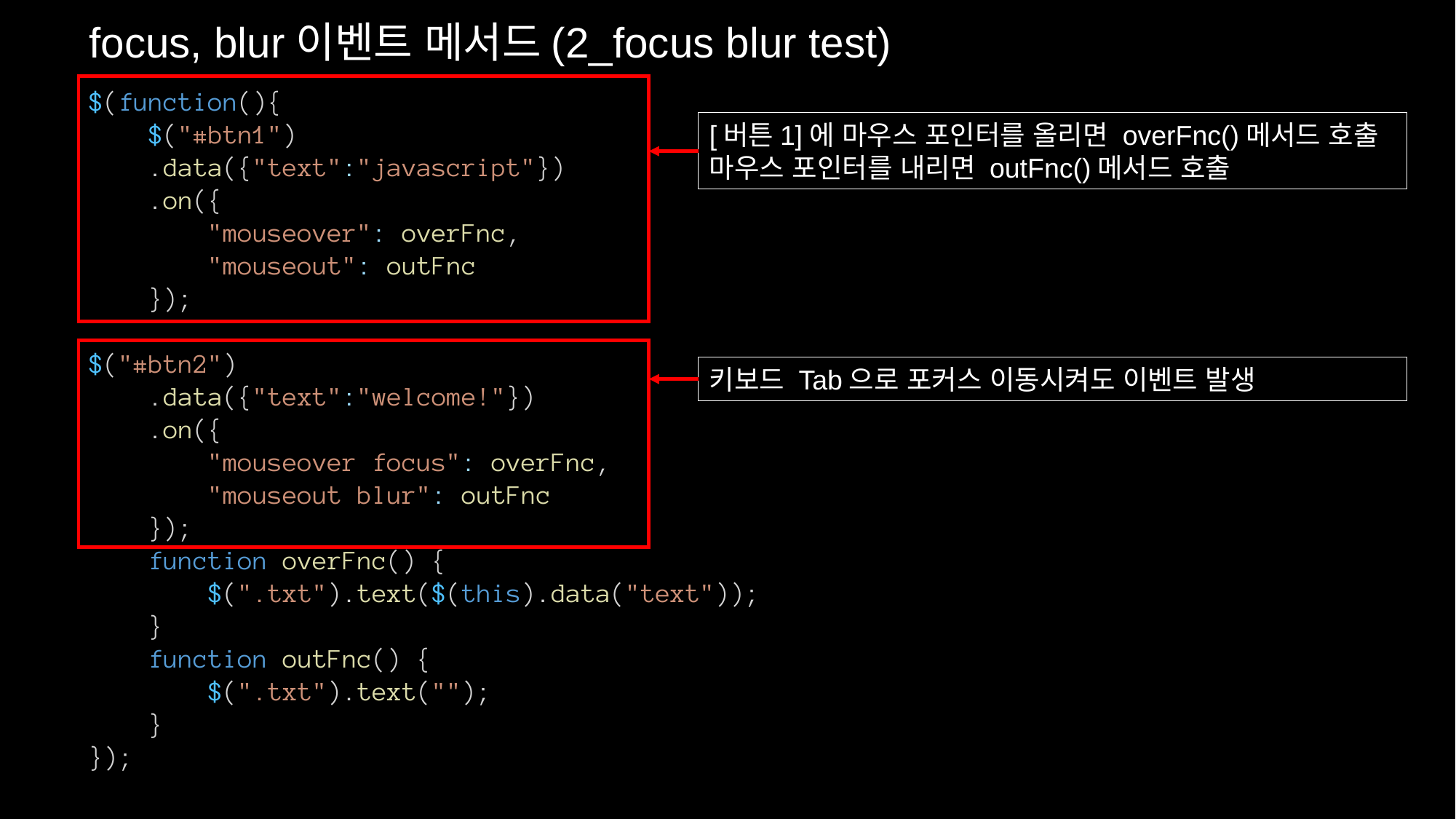

focus, blur이벤트 메서드(2_focus blur test)

$(function(){
    $("#btn1")
    .data({"text":"javascript"})
    .on({
        "mouseover": overFnc,
        "mouseout": outFnc
    });
$("#btn2")
    .data({"text":"welcome!"})
    .on({
        "mouseover focus": overFnc,
        "mouseout blur": outFnc
    });
    function overFnc() {
        $(".txt").text($(this).data("text"));
    }
    function outFnc() {
        $(".txt").text("");
    }
});
[버튼1]에 마우스 포인터를 올리면 overFnc()메서드 호출
마우스 포인터를 내리면 outFnc()메서드 호출

키보드 Tab으로 포커스 이동시켜도 이벤트 발생